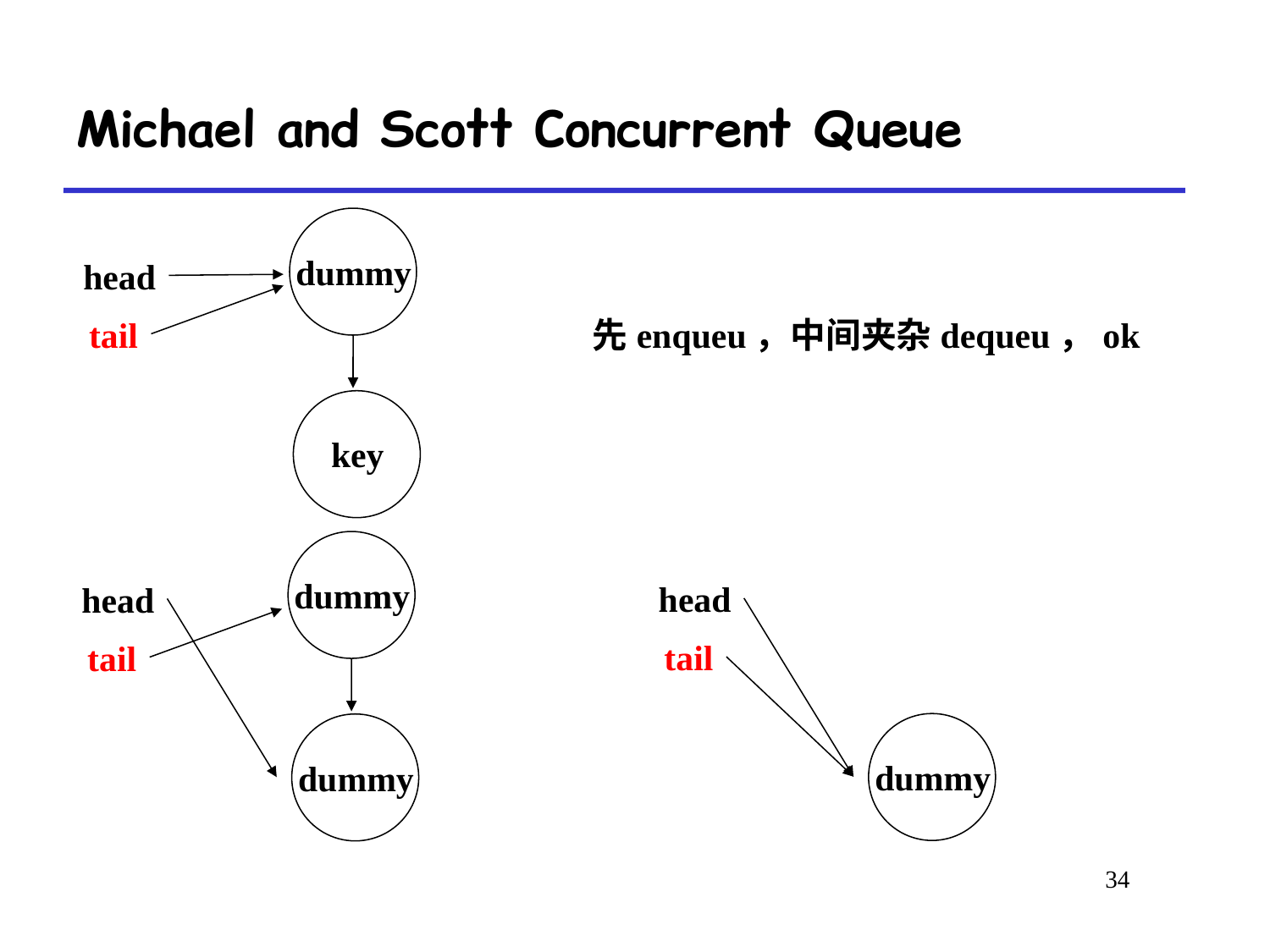

# Michael and Scott Concurrent Queue

dummy
head
tail

key
先enqueu，中间夹杂dequeu，ok

dummy
head
tail

dummy
head
tail

dummy
34